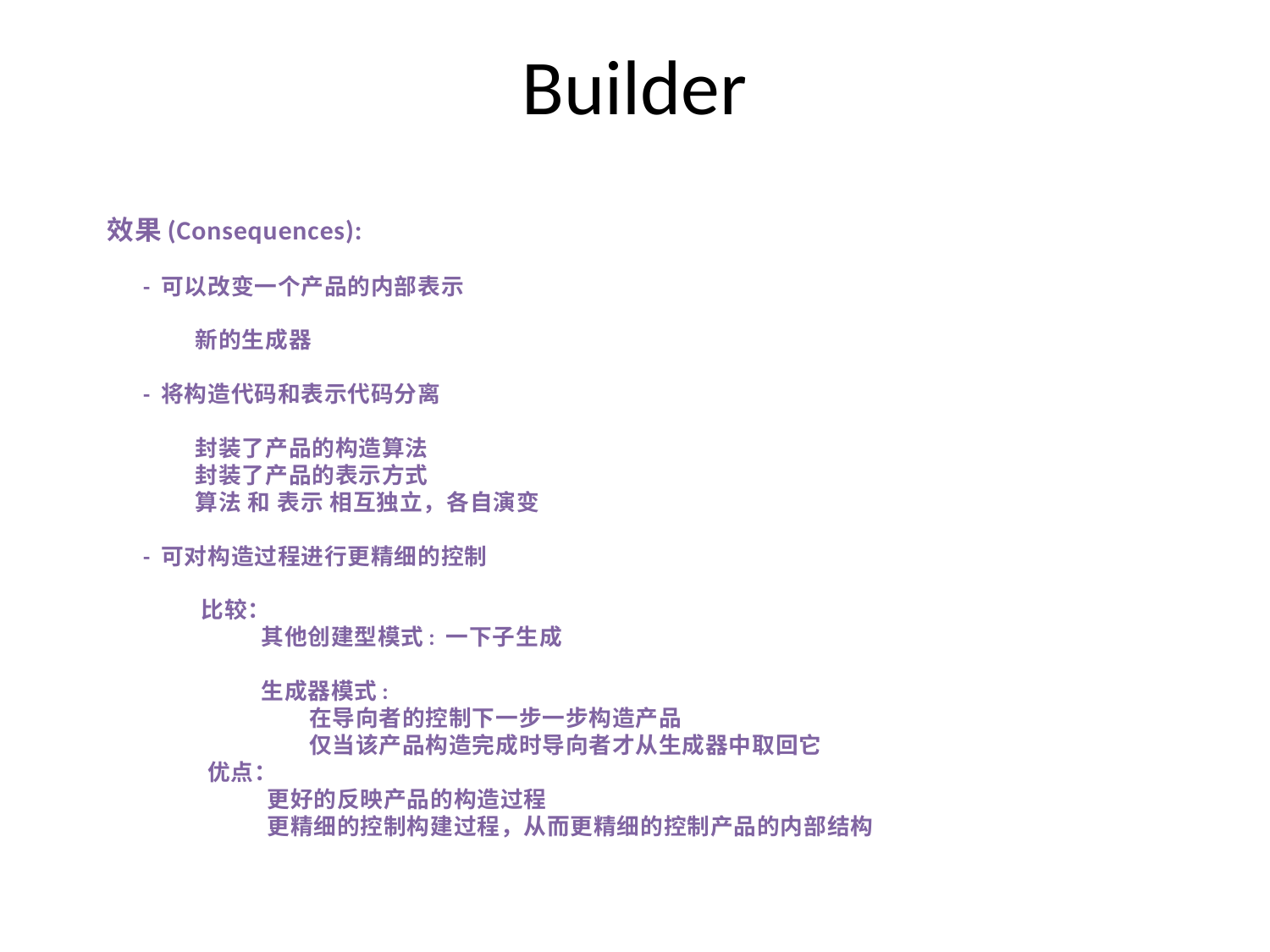

Builder
效果(Consequences):

      - 可以改变一个产品的内部表示

              新的生成器

      - 将构造代码和表示代码分离

              封装了产品的构造算法
              封装了产品的表示方式
              算法 和 表示 相互独立，各自演变

      - 可对构造过程进行更精细的控制

               比较：
                         其他创建型模式: 一下子生成

                         生成器模式:
                                 在导向者的控制下一步一步构造产品
                                 仅当该产品构造完成时导向者才从生成器中取回它
                优点：
                          更好的反映产品的构造过程
                          更精细的控制构建过程，从而更精细的控制产品的内部结构